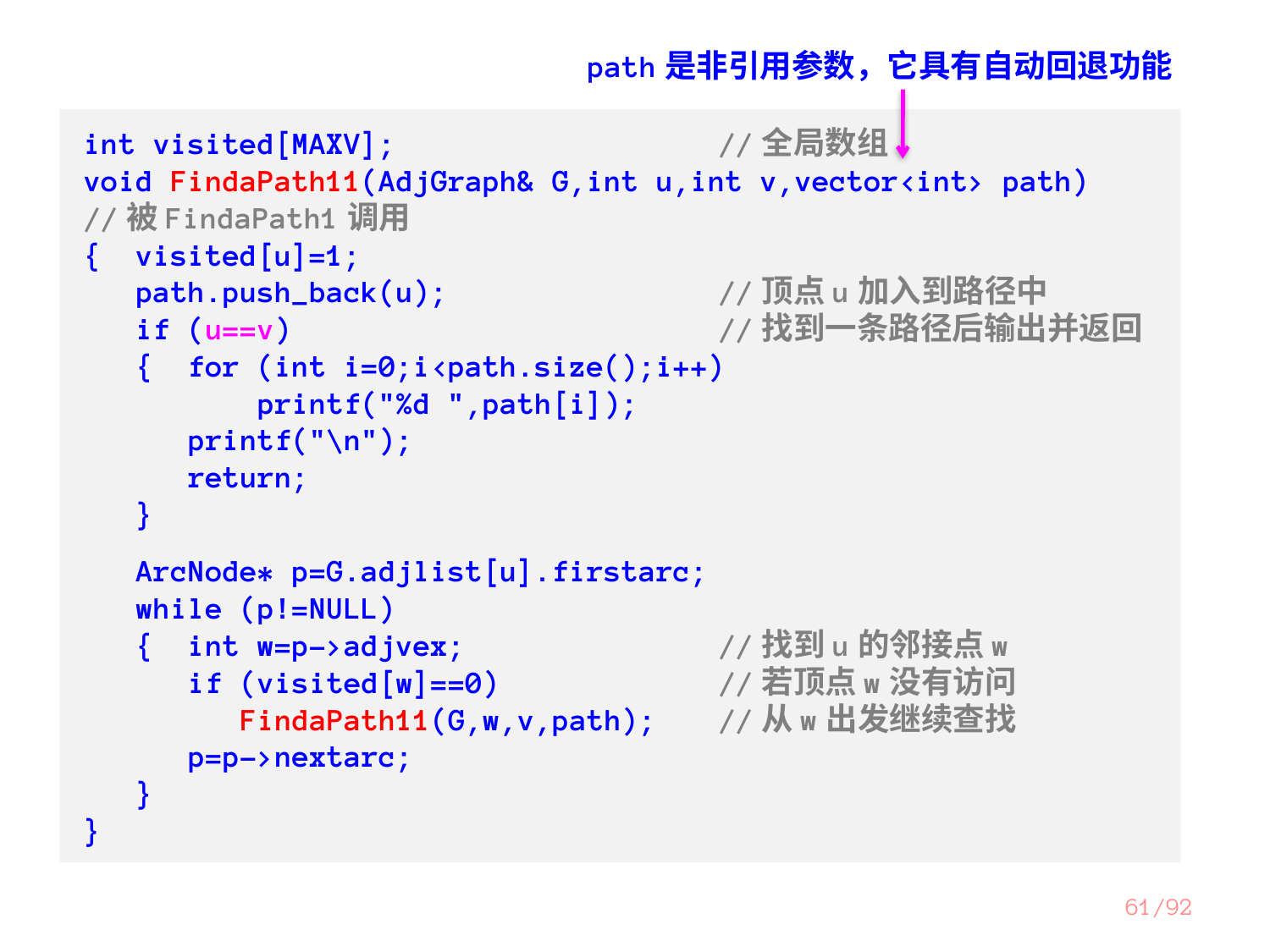

path是非引用参数，它具有自动回退功能
int visited[MAXV];			//全局数组
void FindaPath11(AdjGraph& G,int u,int v,vector<int> path)
//被FindaPath1调用
{  visited[u]=1;
   path.push_back(u);			//顶点u加入到路径中
   if (u==v)				//找到一条路径后输出并返回
   {  for (int i=0;i<path.size();i++)
          printf("%d ",path[i]);
      printf("\n");
      return;
   }
   ArcNode* p=G.adjlist[u].firstarc;
   while (p!=NULL)
   {  int w=p->adjvex;		//找到u的邻接点w
      if (visited[w]==0)		//若顶点w没有访问
         FindaPath11(G,w,v,path);	//从w出发继续查找
      p=p->nextarc;
   }
}
61/92